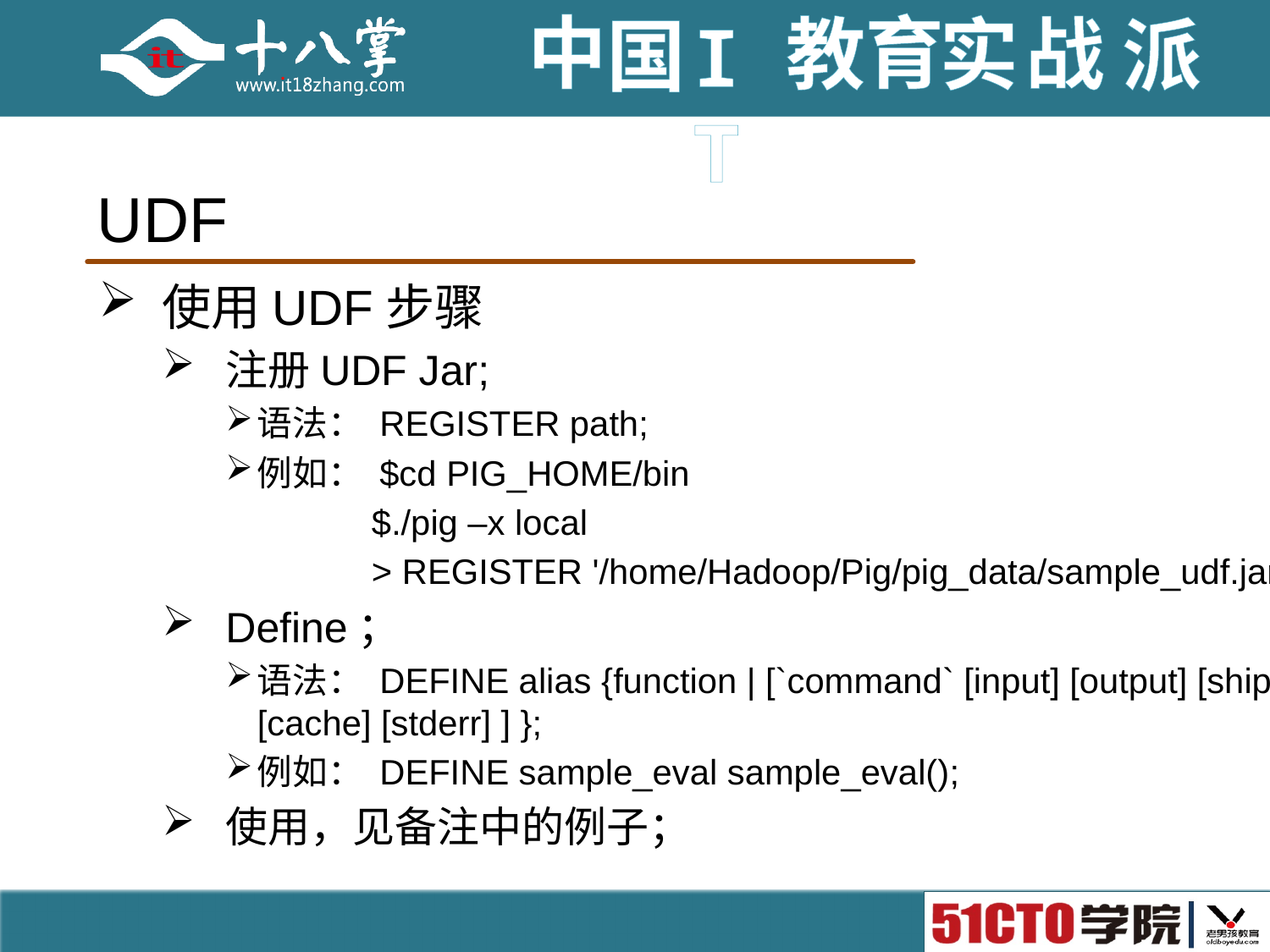

# UDF
使用UDF步骤
注册UDF Jar;
语法： REGISTER path;
例如： $cd PIG_HOME/bin
               $./pig –x local
               > REGISTER '/home/Hadoop/Pig/pig_data/sample_udf.jar'
Define；
语法： DEFINE alias {function | [`command` [input] [output] [ship] [cache] [stderr] ] };
例如： DEFINE sample_eval sample_eval();
使用，见备注中的例子；